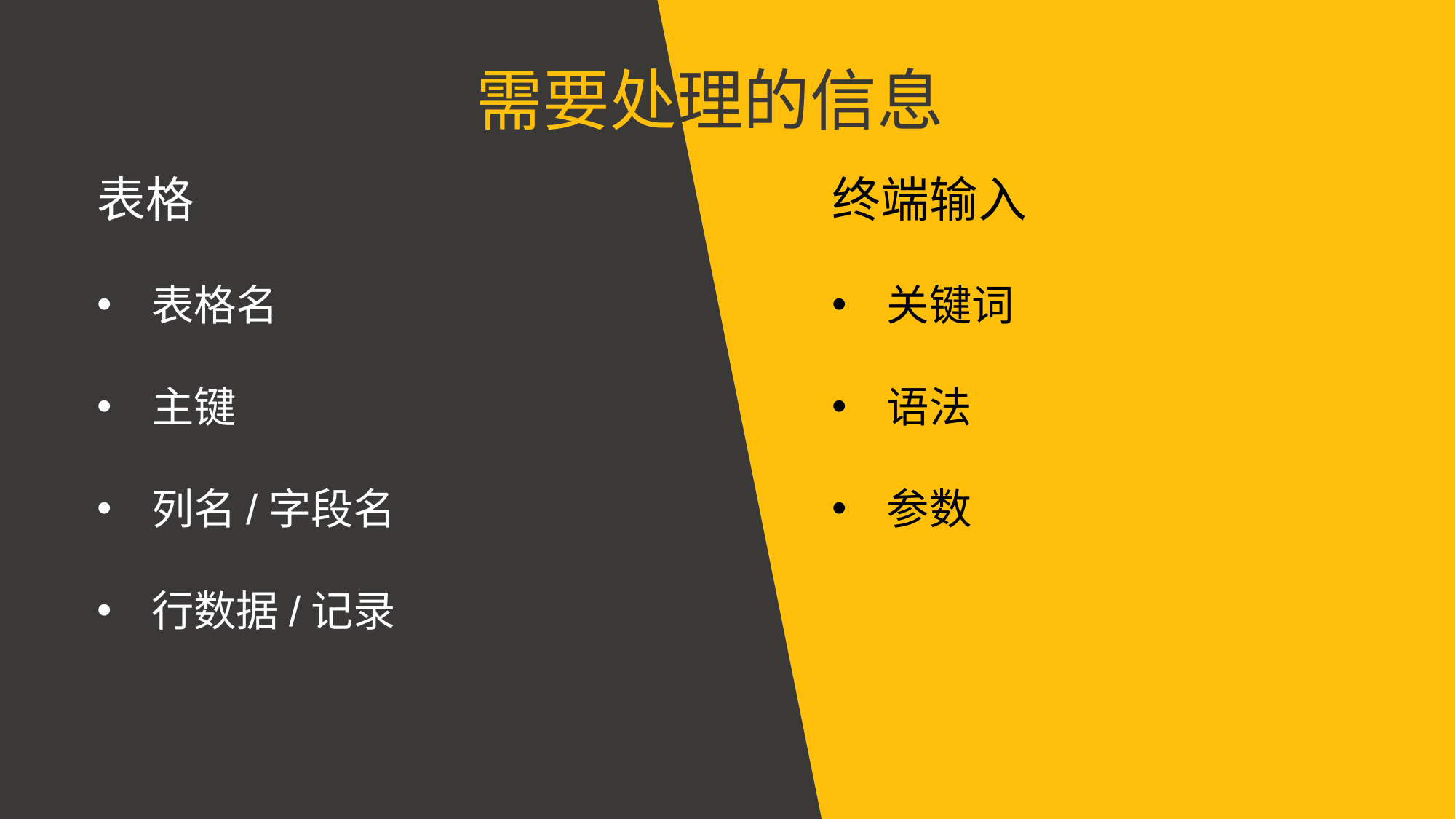

需要处理的信息
终端输入

关键词

语法

参数

表格

表格名

主键

列名/字段名

行数据/记录